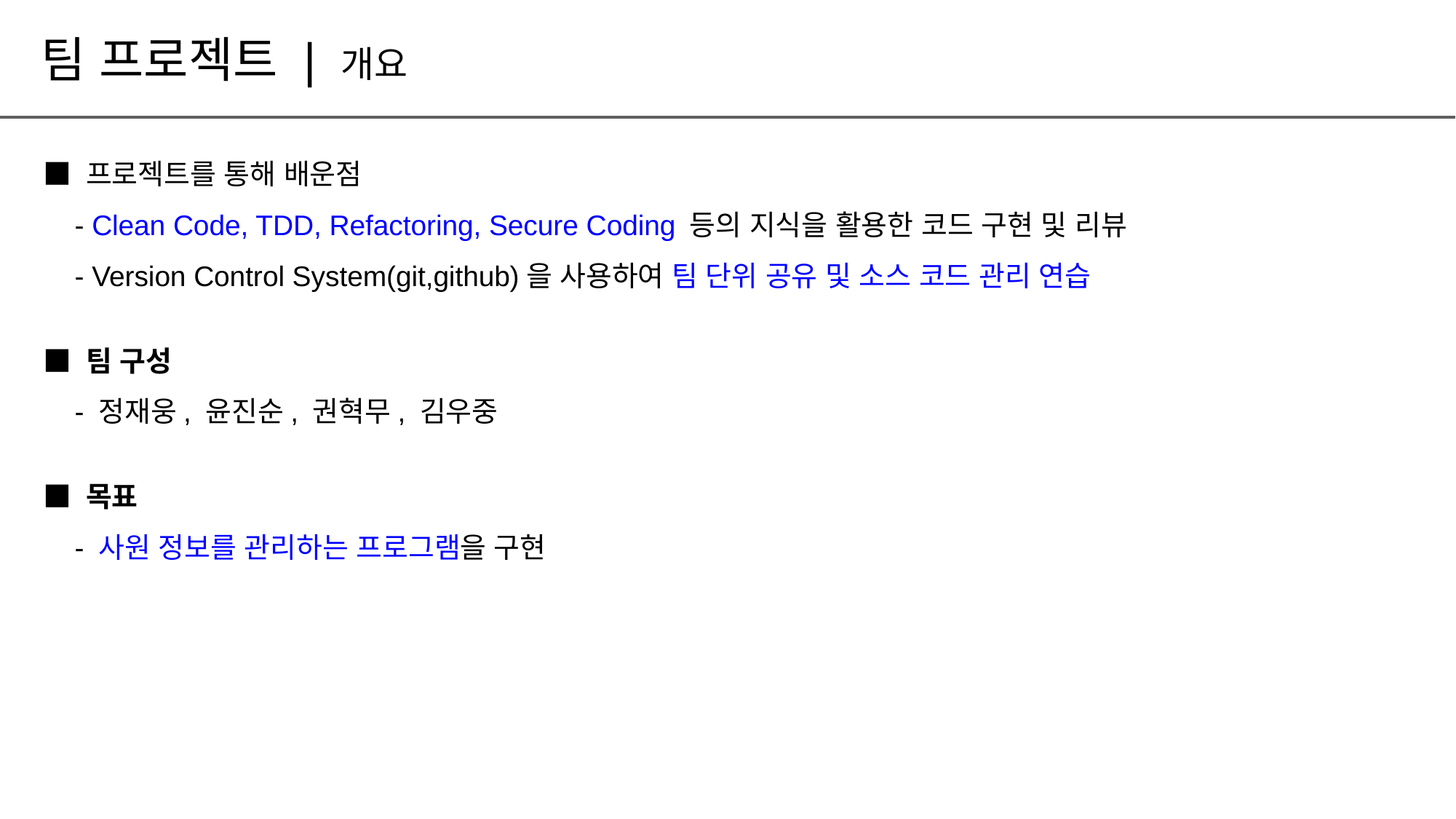

팀 프로젝트 | 개요
■ 프로젝트를 통해 배운점
    - Clean Code, TDD, Refactoring, Secure Coding 등의 지식을 활용한 코드 구현 및 리뷰
    - Version Control System(git,github)을 사용하여 팀 단위 공유 및 소스 코드 관리 연습
■ 팀 구성
    - 정재웅, 윤진순, 권혁무, 김우중
■ 목표
    - 사원 정보를 관리하는 프로그램을 구현